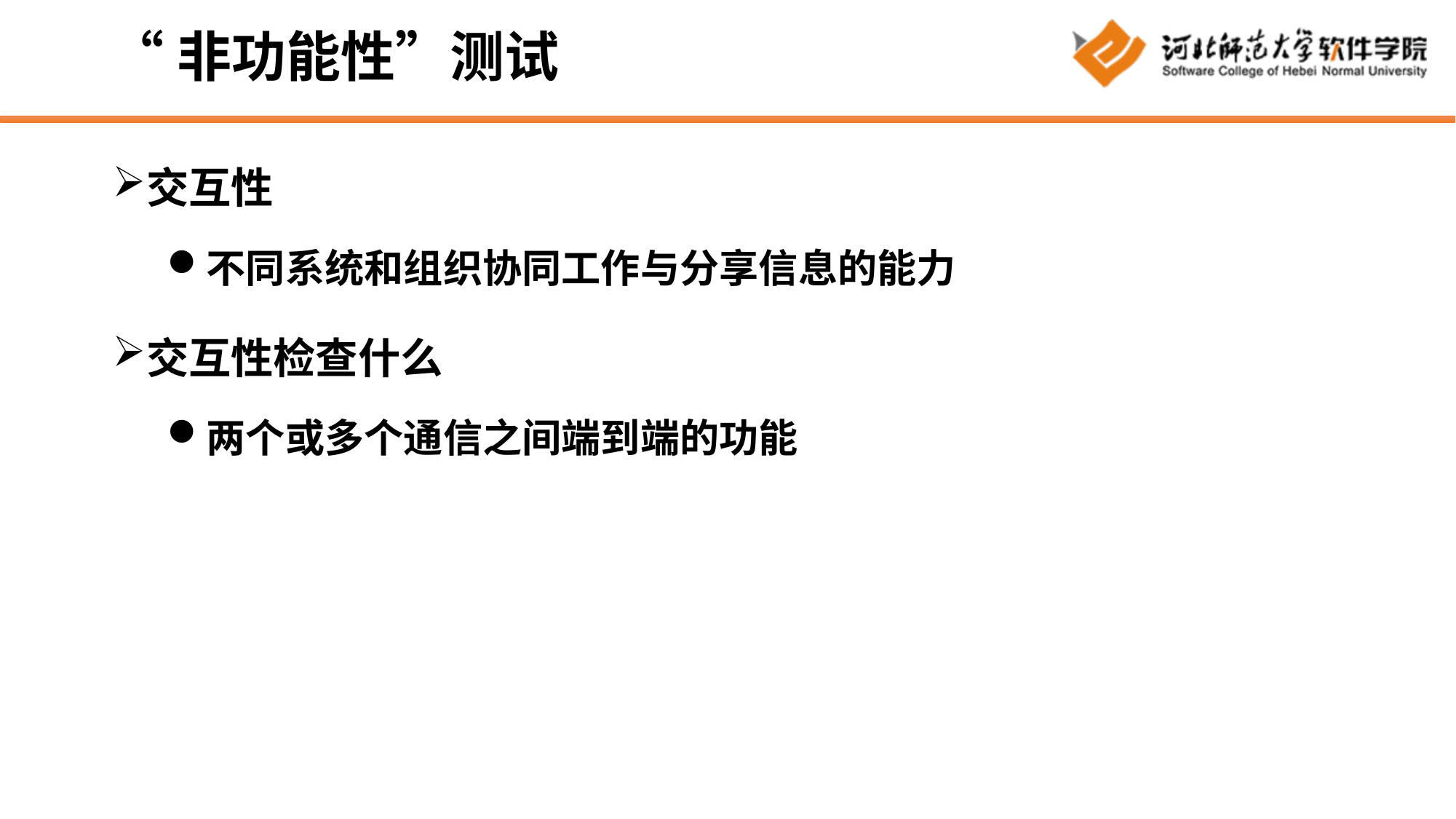

# “非功能性”测试
交互性
不同系统和组织协同工作与分享信息的能力
交互性检查什么
两个或多个通信之间端到端的功能